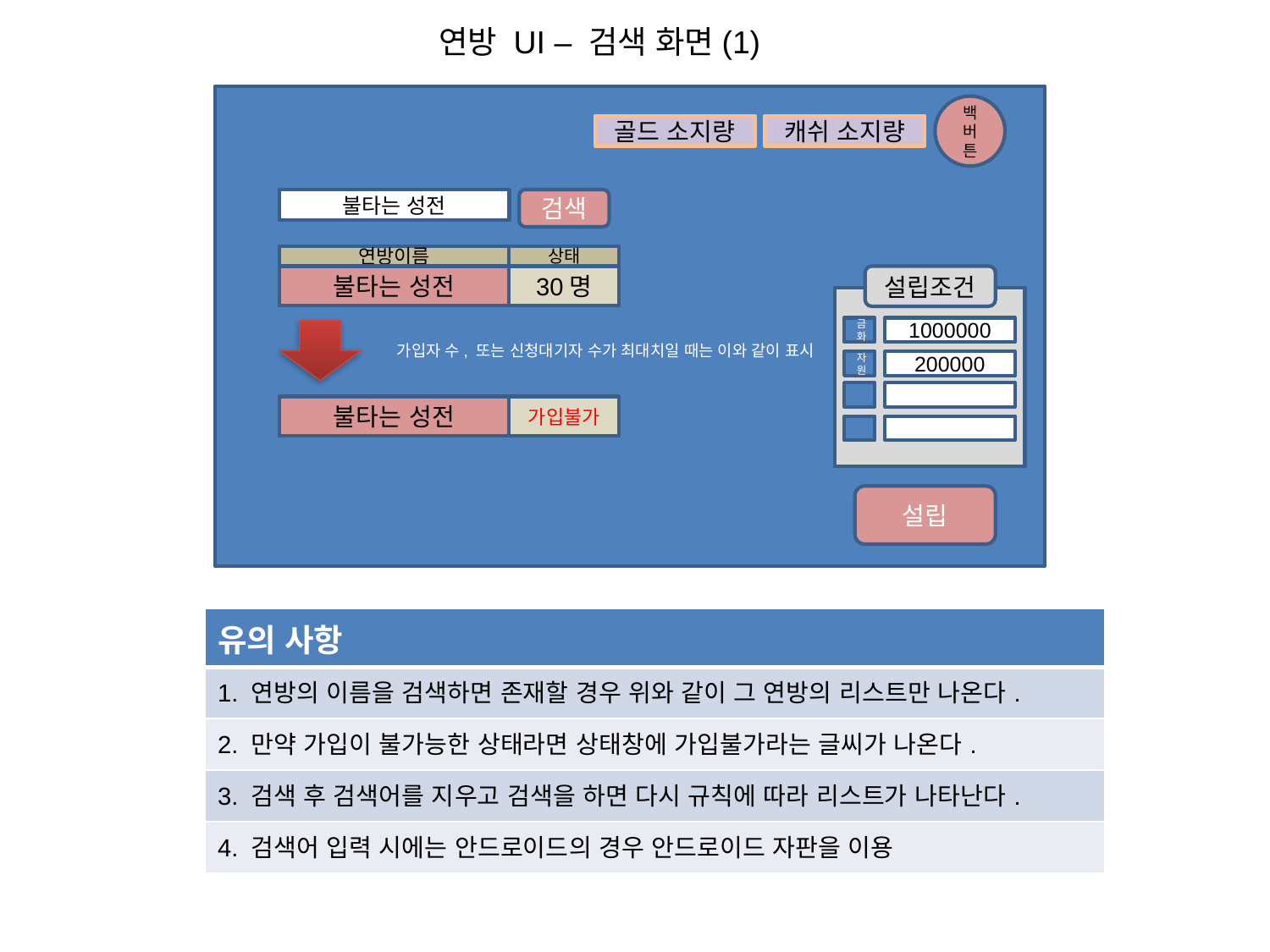

연방 UI – 검색 화면(1)

백버튼
골드 소지량
캐쉬 소지량
불타는 성전
검색
연방이름
상태
불타는 성전
30명
불타는 성전
가입불가
설립
설립조건

금화
1000000
자원
200000

가입자 수, 또는 신청대기자 수가 최대치일 때는 이와 같이 표시
| 유의 사항 |
| --- |
| 1. 연방의 이름을 검색하면 존재할 경우 위와 같이 그 연방의 리스트만 나온다. |
| 2. 만약 가입이 불가능한 상태라면 상태창에 가입불가라는 글씨가 나온다. |
| 3. 검색 후 검색어를 지우고 검색을 하면 다시 규칙에 따라 리스트가 나타난다. |
| 4. 검색어 입력 시에는 안드로이드의 경우 안드로이드 자판을 이용 |